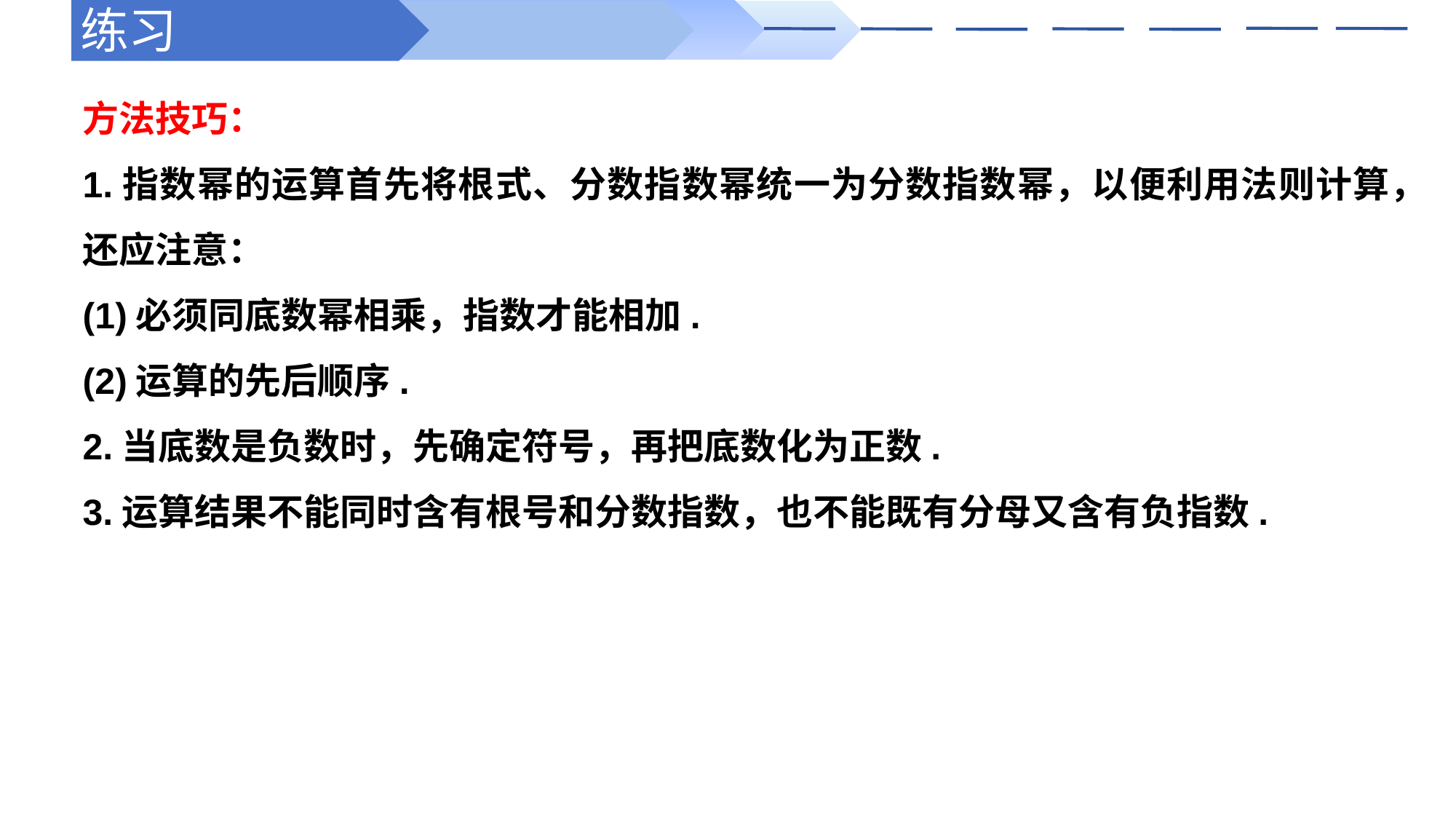

练习

方法技巧：
1.指数幂的运算首先将根式、分数指数幂统一为分数指数幂，以便利用法则计算，还应注意：
(1)必须同底数幂相乘，指数才能相加.
(2)运算的先后顺序.
2.当底数是负数时，先确定符号，再把底数化为正数.
3.运算结果不能同时含有根号和分数指数，也不能既有分母又含有负指数.